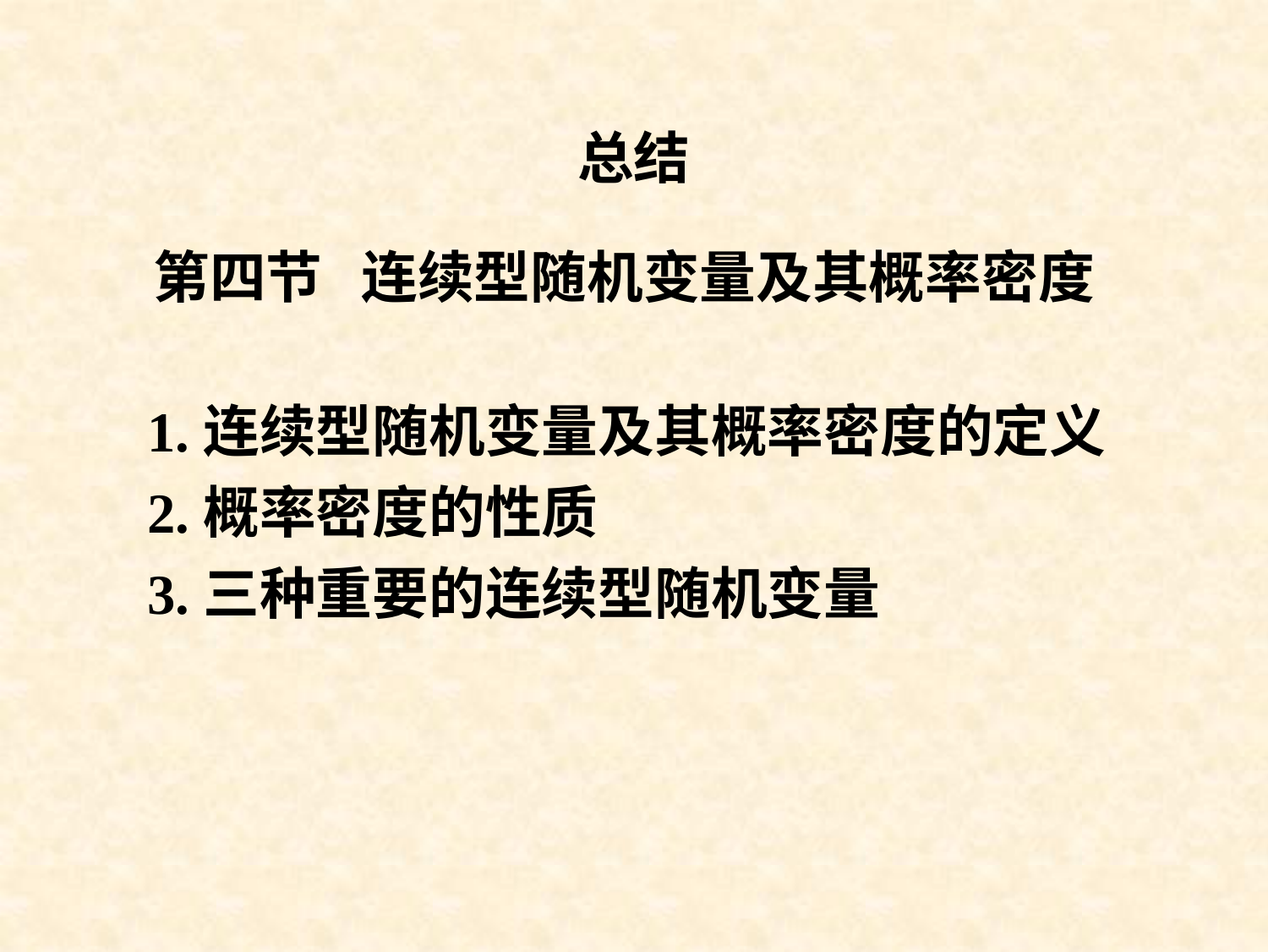

总结
第四节   连续型随机变量及其概率密度
1.连续型随机变量及其概率密度的定义
2.概率密度的性质
3.三种重要的连续型随机变量